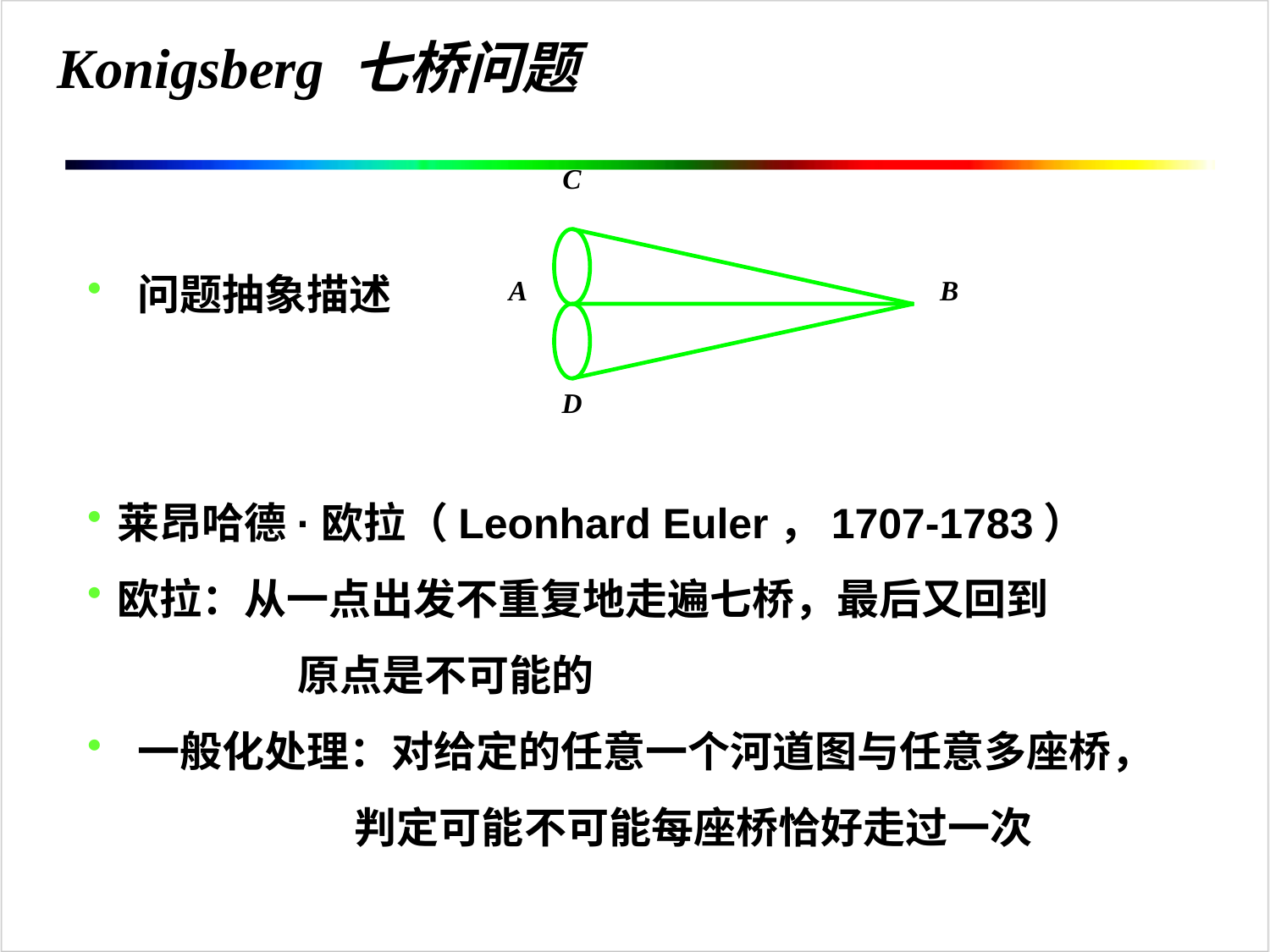

Konigsberg 七桥问题
C

A
B
D
 问题抽象描述

莱昂哈德·欧拉（Leonhard Euler，1707-1783）
欧拉：从一点出发不重复地走遍七桥，最后又回到
                     原点是不可能的
 一般化处理：对给定的任意一个河道图与任意多座桥，
                           判定可能不可能每座桥恰好走过一次